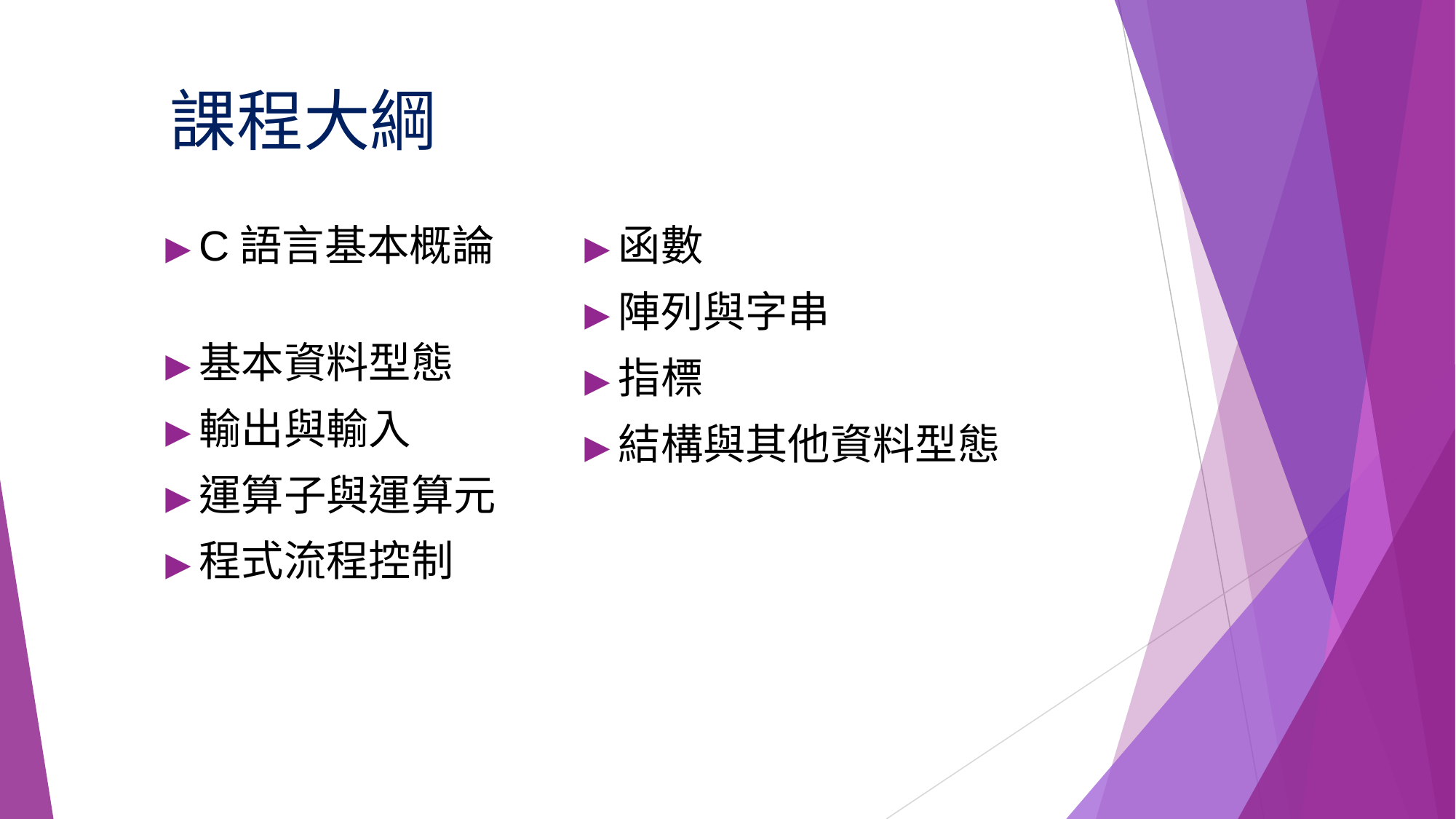

# 課程大綱
函數
陣列與字串
指標
結構與其他資料型態
C語言基本概論
基本資料型態
輸出與輸入
運算子與運算元
程式流程控制